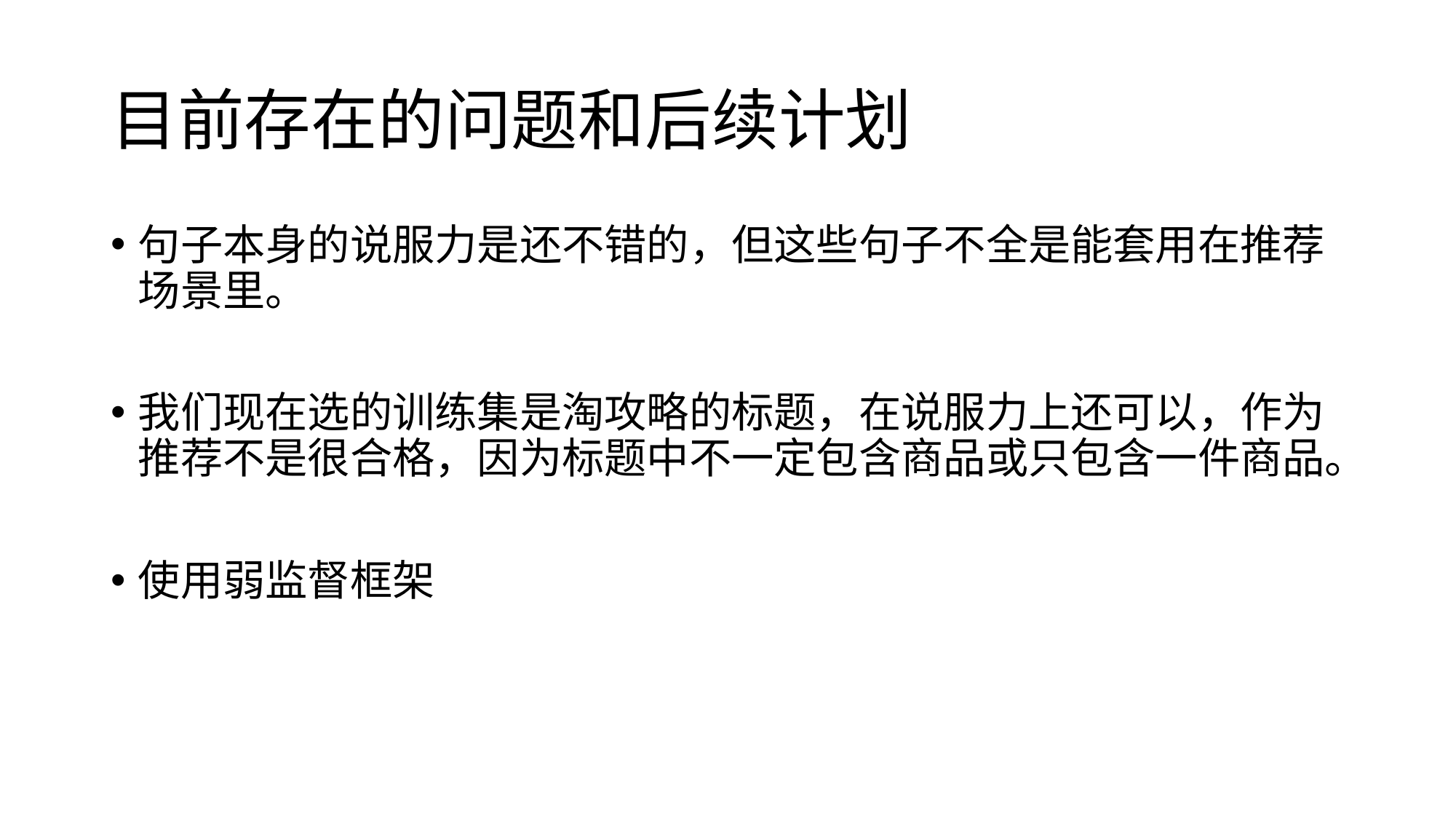

# 目前存在的问题和后续计划
句子本身的说服力是还不错的，但这些句子不全是能套用在推荐场景里。

我们现在选的训练集是淘攻略的标题，在说服力上还可以，作为推荐不是很合格，因为标题中不一定包含商品或只包含一件商品。

使用弱监督框架